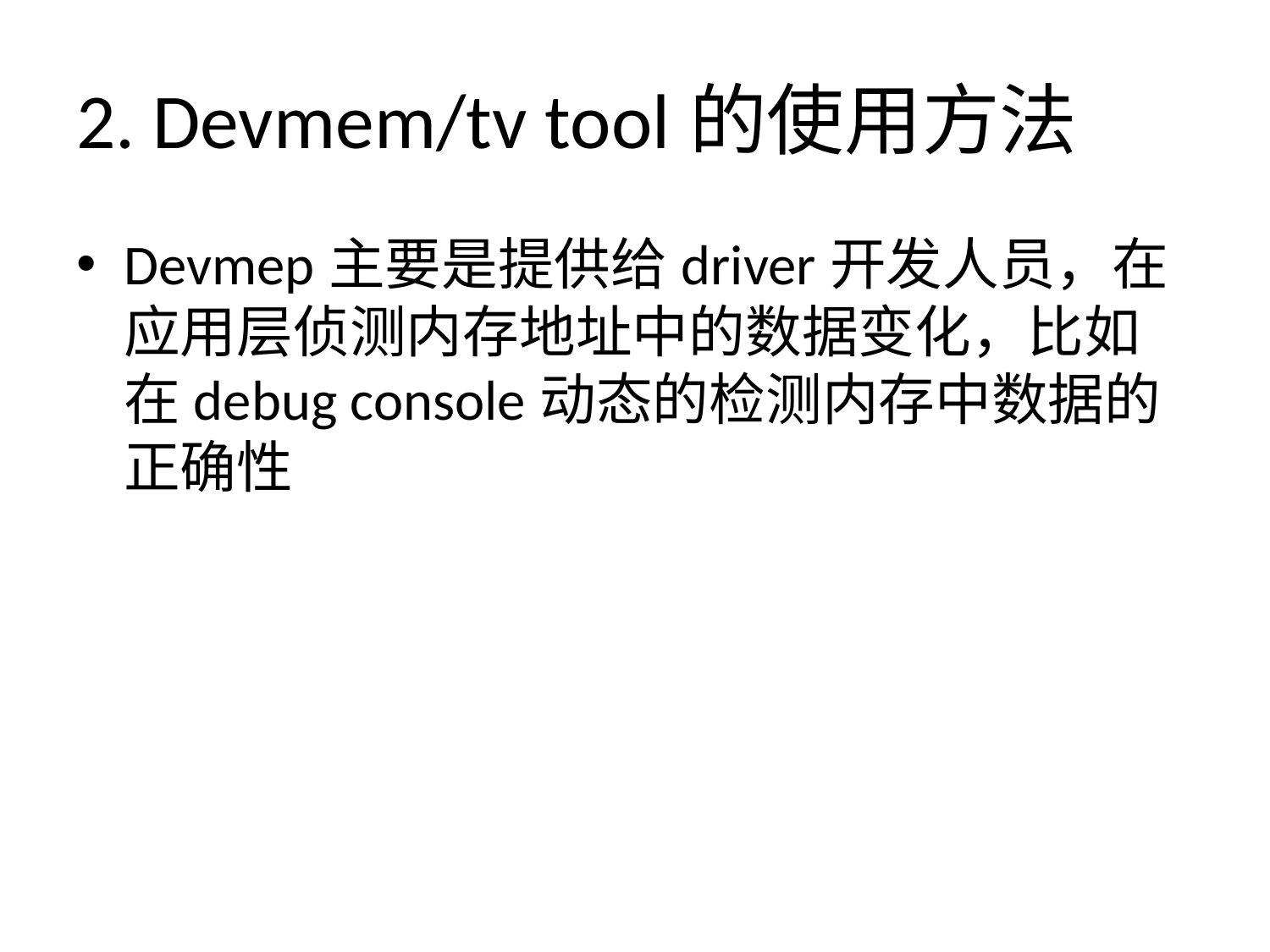

# 2. Devmem/tv tool的使用方法
Devmep主要是提供给driver开发人员，在应用层侦测内存地址中的数据变化，比如在debug console动态的检测内存中数据的正确性